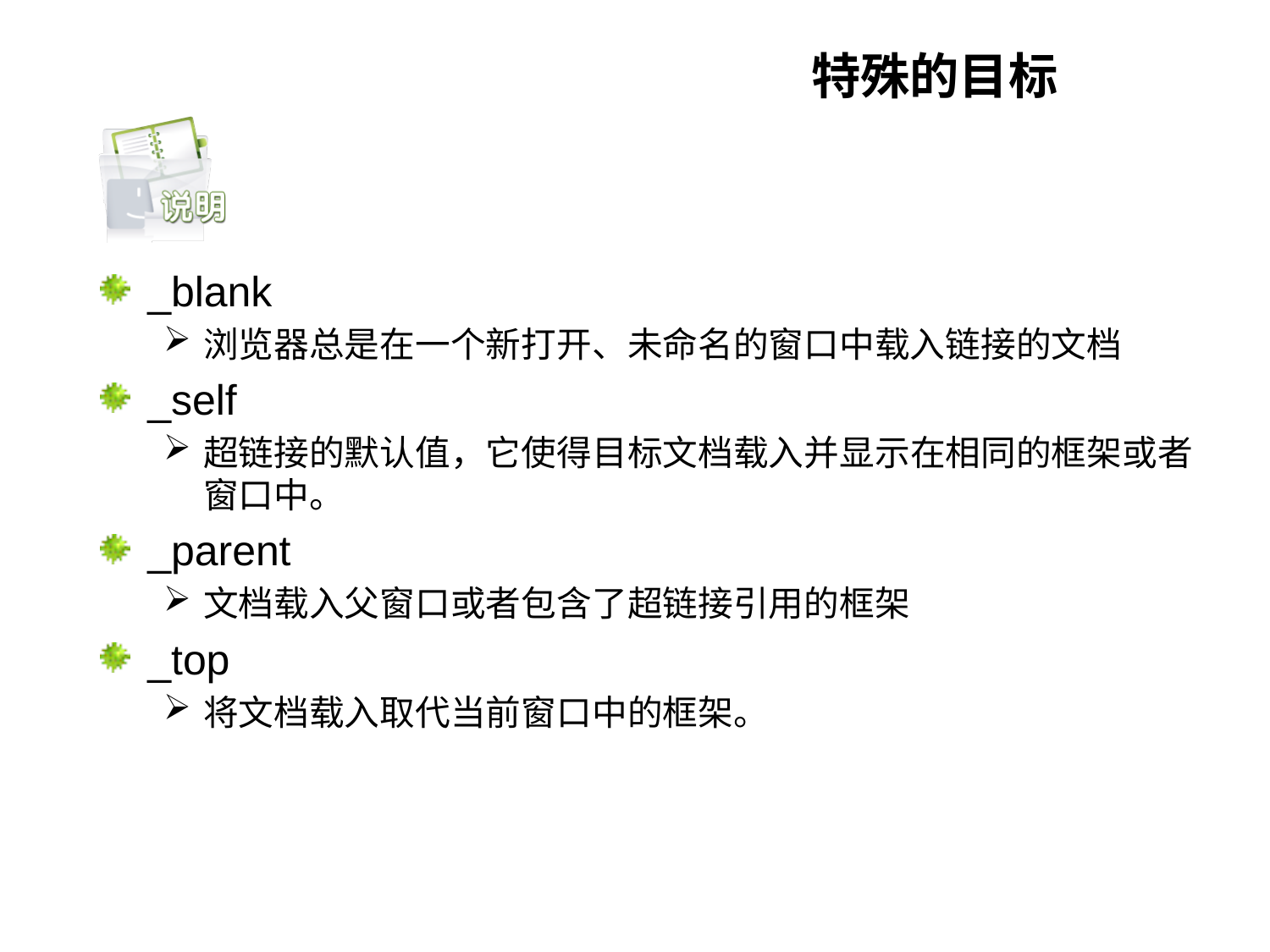

# 特殊的目标
_blank
浏览器总是在一个新打开、未命名的窗口中载入链接的文档
_self
超链接的默认值，它使得目标文档载入并显示在相同的框架或者窗口中。
_parent
文档载入父窗口或者包含了超链接引用的框架
_top
将文档载入取代当前窗口中的框架。